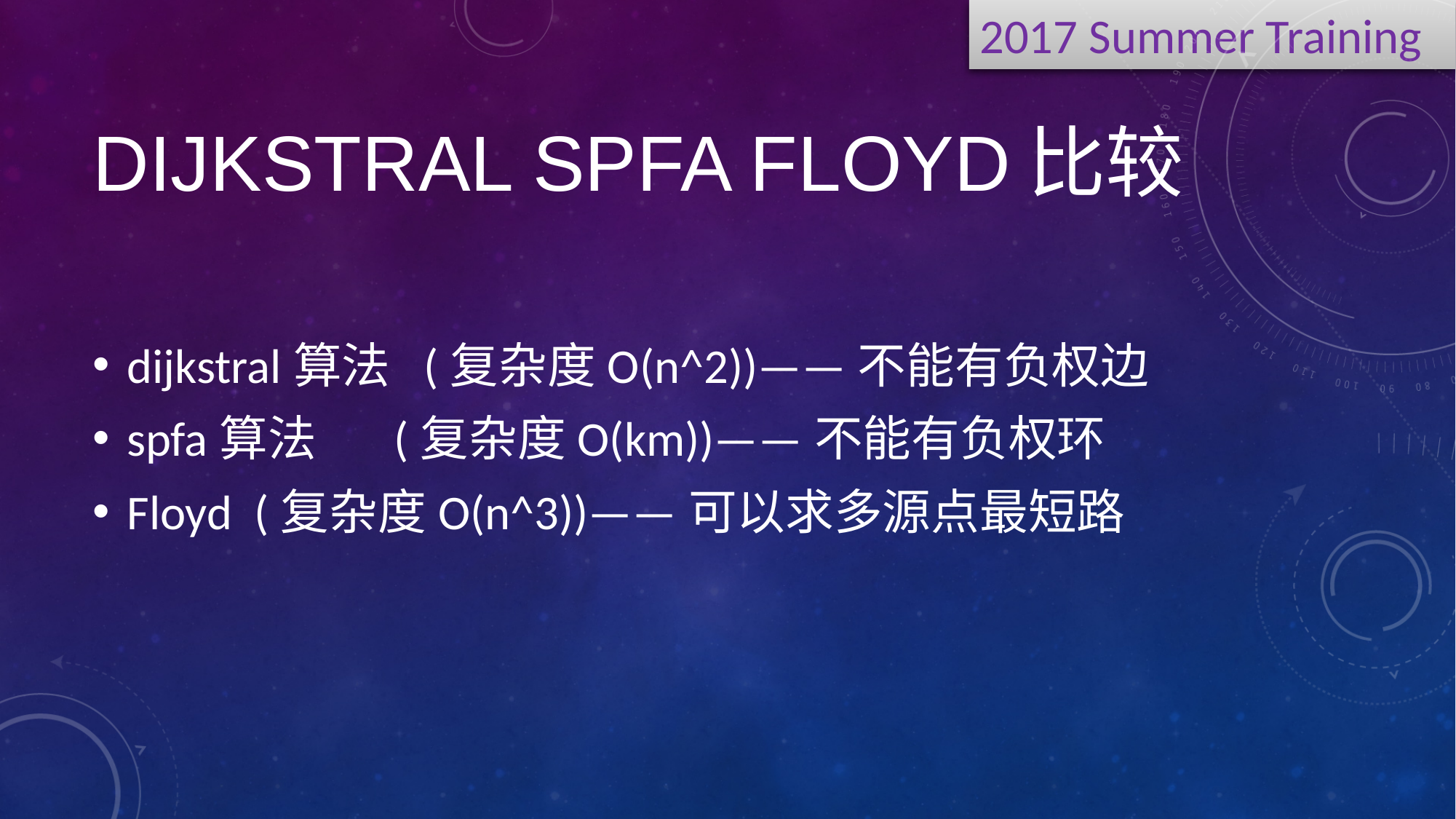

# Dijkstral SPFa floyd比较
dijkstral算法  (复杂度O(n^2))——不能有负权边
spfa算法      (复杂度O(km))——不能有负权环
Floyd  (复杂度O(n^3))——可以求多源点最短路